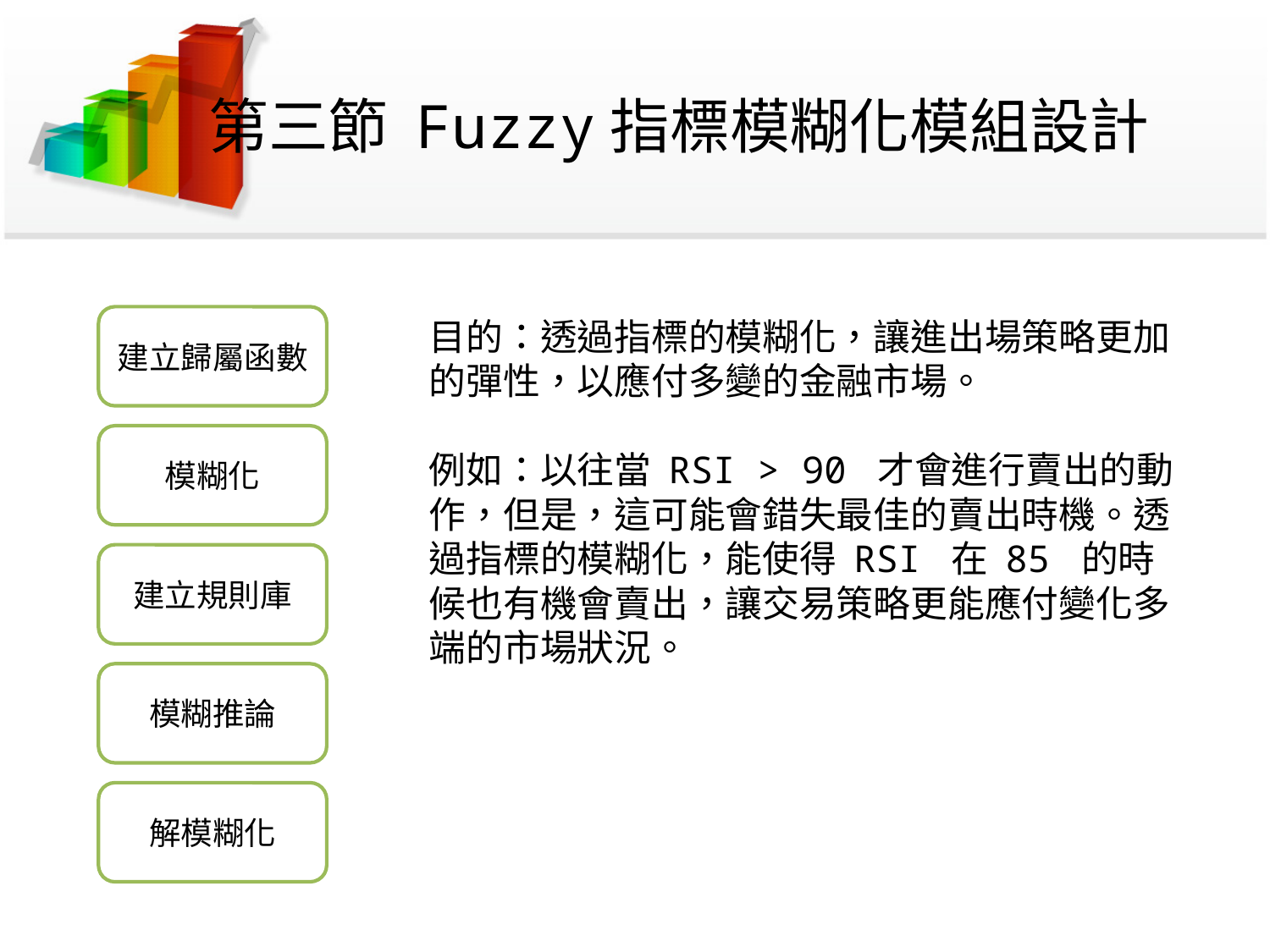

# 第三節 Fuzzy指標模糊化模組設計
建立歸屬函數
目的：透過指標的模糊化，讓進出場策略更加的彈性，以應付多變的金融市場。

例如：以往當 RSI > 90 才會進行賣出的動作，但是，這可能會錯失最佳的賣出時機。透過指標的模糊化，能使得 RSI 在 85 的時候也有機會賣出，讓交易策略更能應付變化多端的市場狀況。
模糊化
建立規則庫
模糊推論
解模糊化